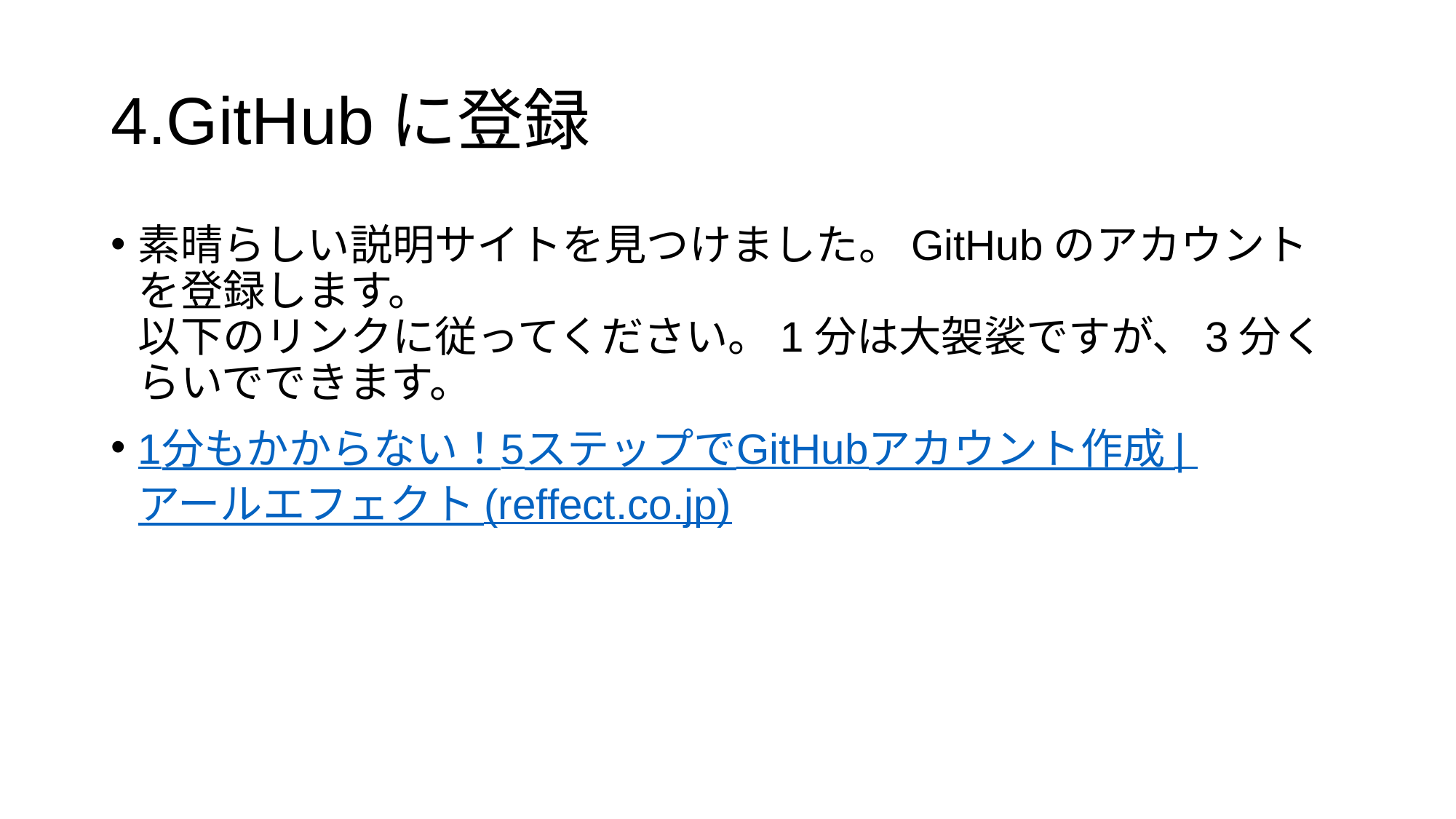

# 4.GitHubに登録
素晴らしい説明サイトを見つけました。GitHubのアカウントを登録します。
以下のリンクに従ってください。1分は大袈裟ですが、3分くらいでできます。
1分もかからない！5ステップでGitHubアカウント作成 | アールエフェクト (reffect.co.jp)